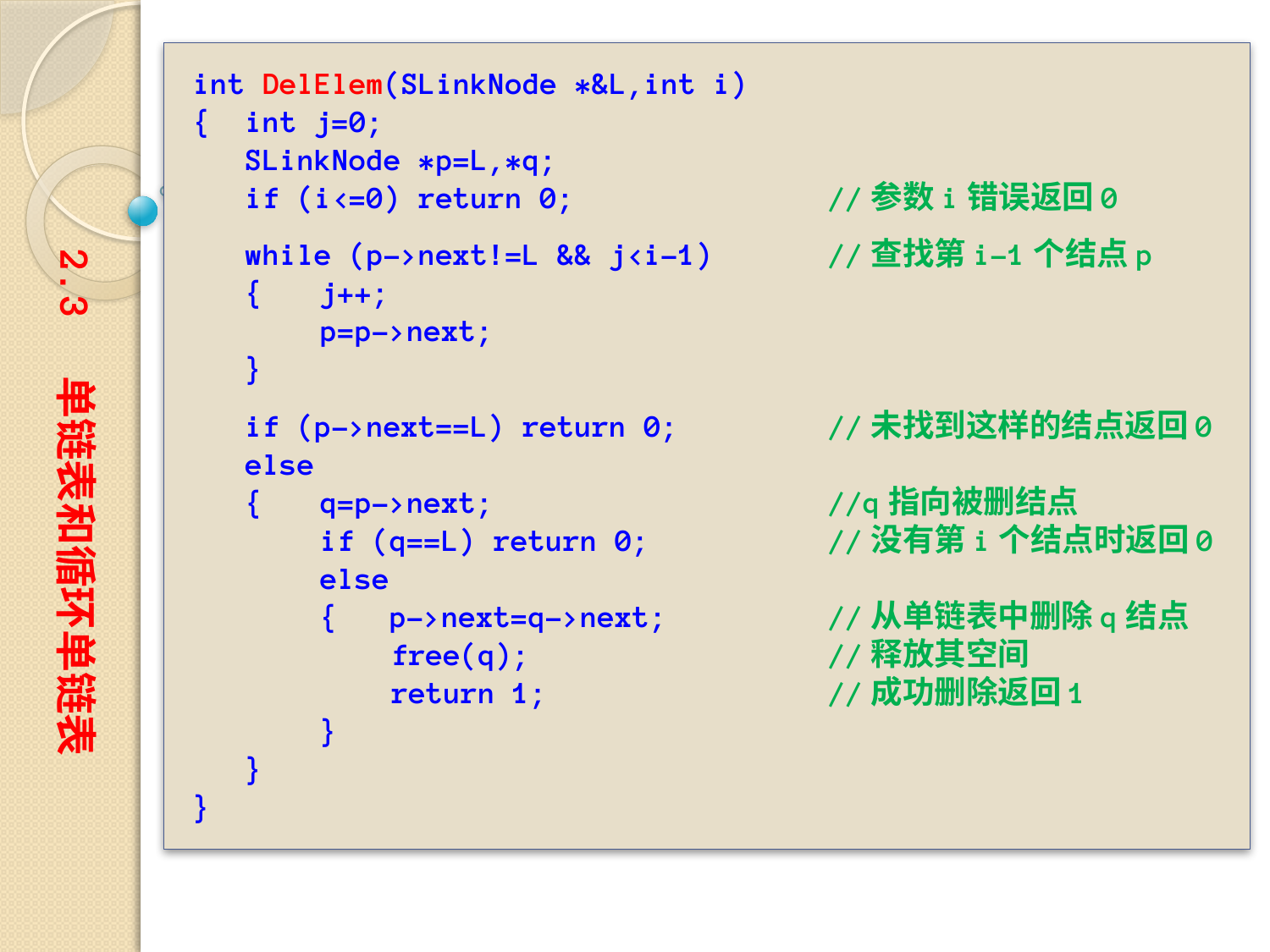

int DelElem(SLinkNode *&L,int i)
{  int j=0;
   SLinkNode *p=L,*q;
   if (i<=0) return 0;		//参数i错误返回0
   while (p->next!=L && j<i-1)	//查找第i-1个结点p
   {	j++;
	p=p->next;
   }
   if (p->next==L) return 0;		//未找到这样的结点返回0
   else
   {	q=p->next;			//q指向被删结点
	if (q==L) return 0;		//没有第i个结点时返回0
	else
	{   p->next=q->next;		//从单链表中删除q结点
	　　free(q);			//释放其空间
	　　return 1;			//成功删除返回1
	}
   }
}
2.3  单链表和循环单链表